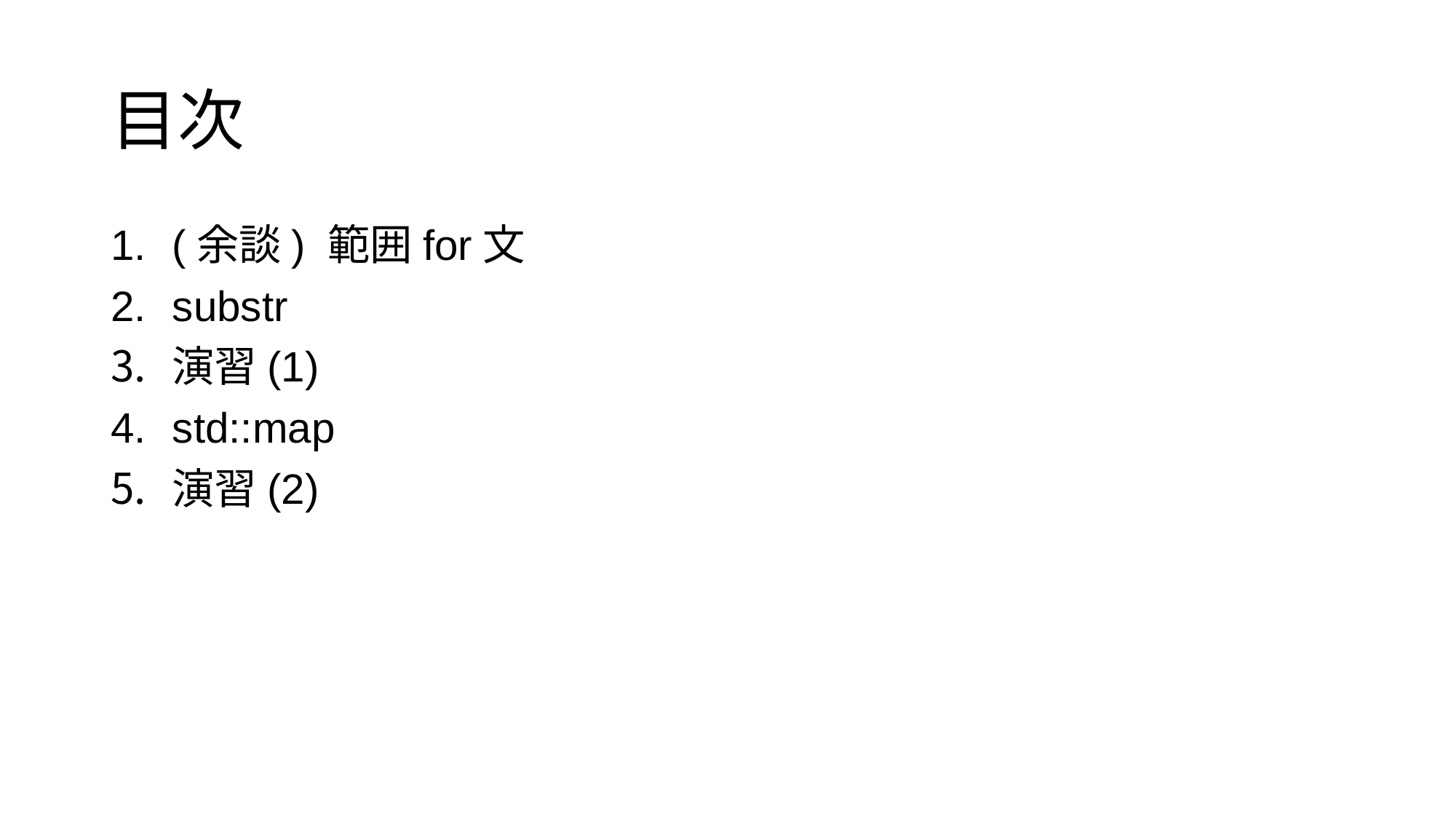

# 目次
(余談) 範囲for文
substr
演習(1)
std::map
演習(2)